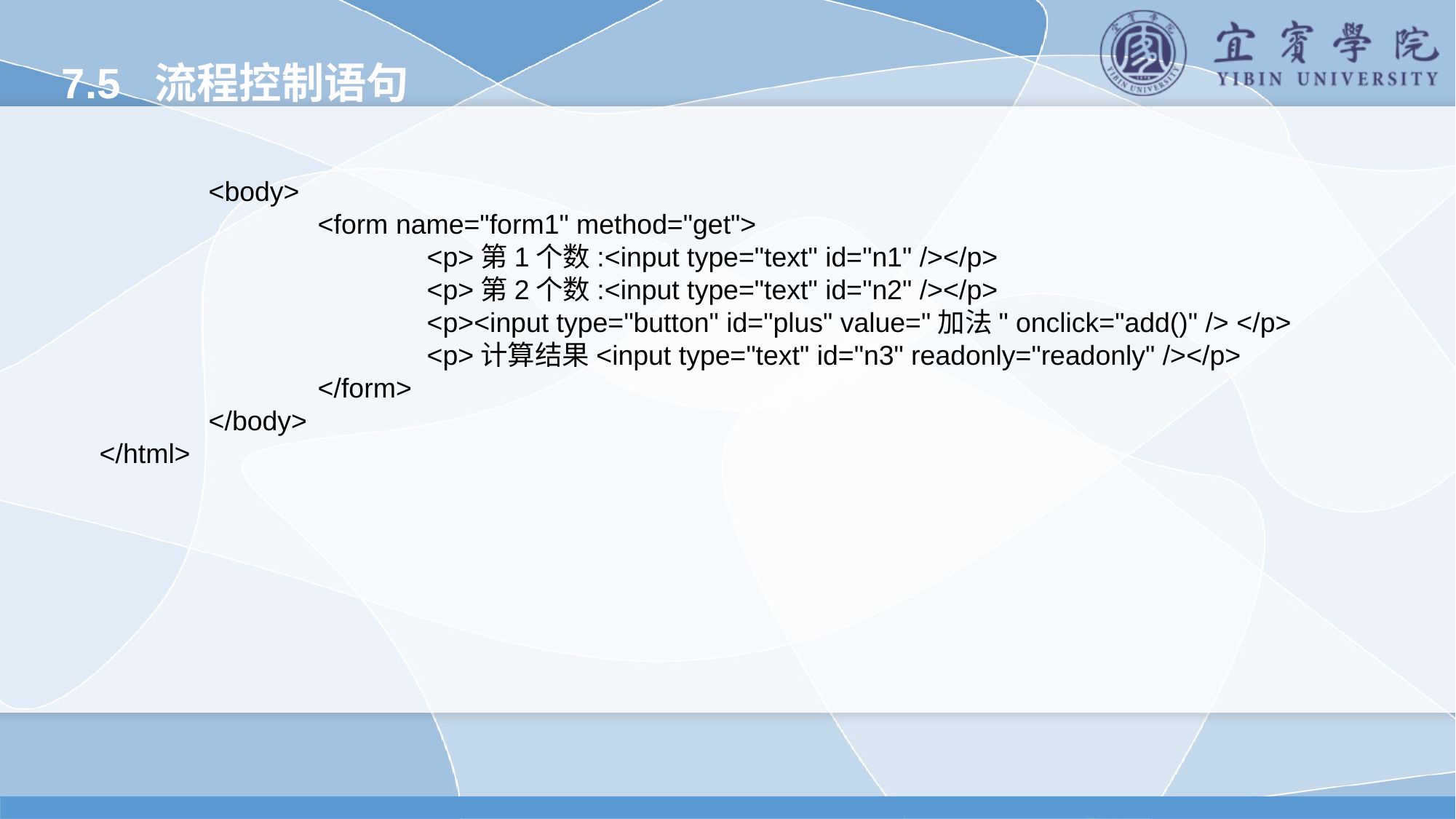

7.5  流程控制语句
	<body>
		<form name="form1" method="get">
			<p>第1个数:<input type="text" id="n1" /></p>
			<p>第2个数:<input type="text" id="n2" /></p>
			<p><input type="button" id="plus" value="加法" onclick="add()" /> </p>
			<p>计算结果<input type="text" id="n3" readonly="readonly" /></p>
		</form>
	</body>
</html>